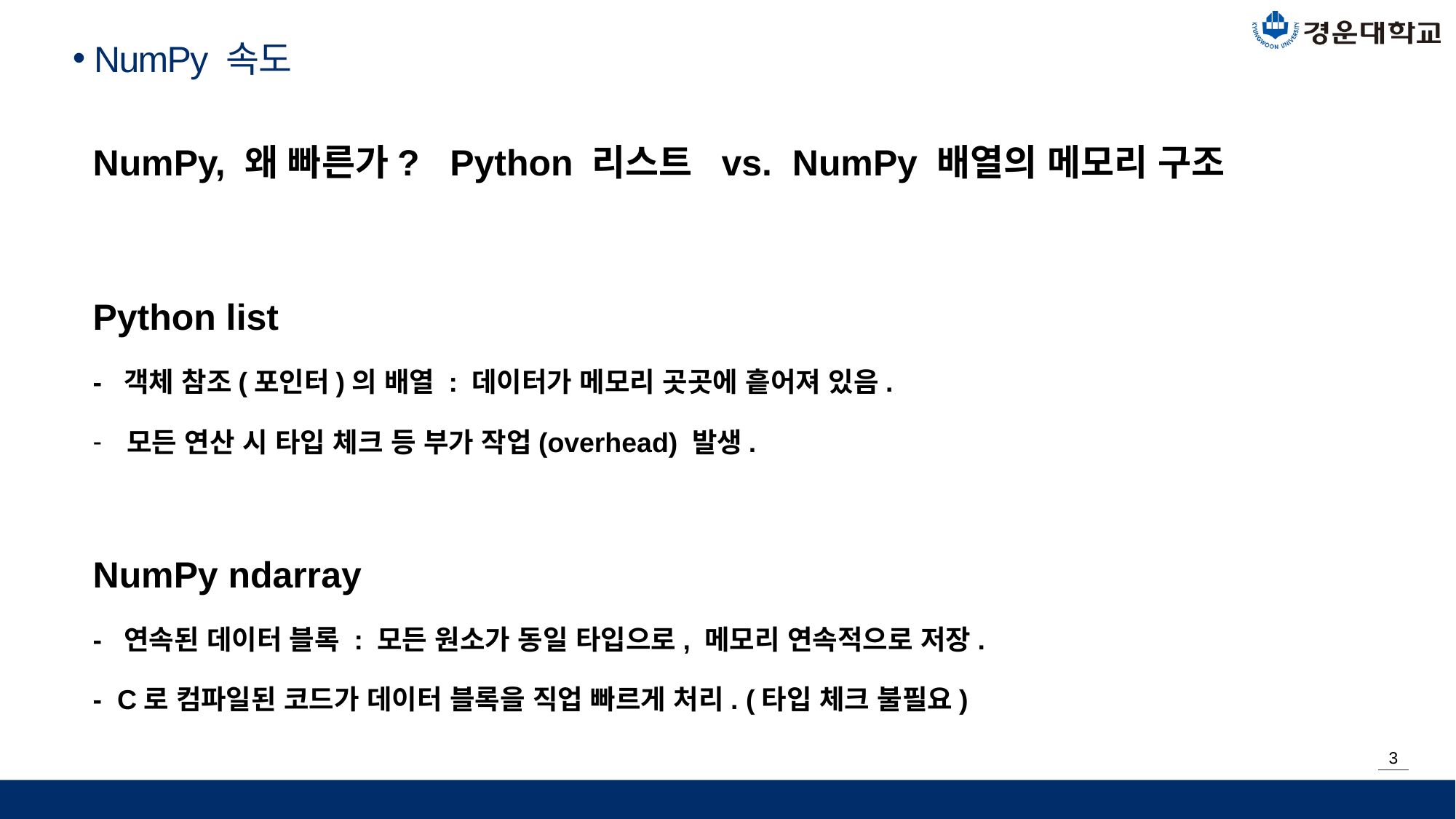

NumPy 속도
NumPy, 왜 빠른가?   Python 리스트  vs.  NumPy 배열의 메모리 구조

Python list
-  객체 참조(포인터)의 배열 : 데이터가 메모리 곳곳에 흩어져 있음.
모든 연산 시 타입 체크 등 부가 작업(overhead) 발생.

NumPy ndarray
-  연속된 데이터 블록 : 모든 원소가 동일 타입으로, 메모리 연속적으로 저장.
-  C로 컴파일된 코드가 데이터 블록을 직업 빠르게 처리. (타입 체크 불필요)